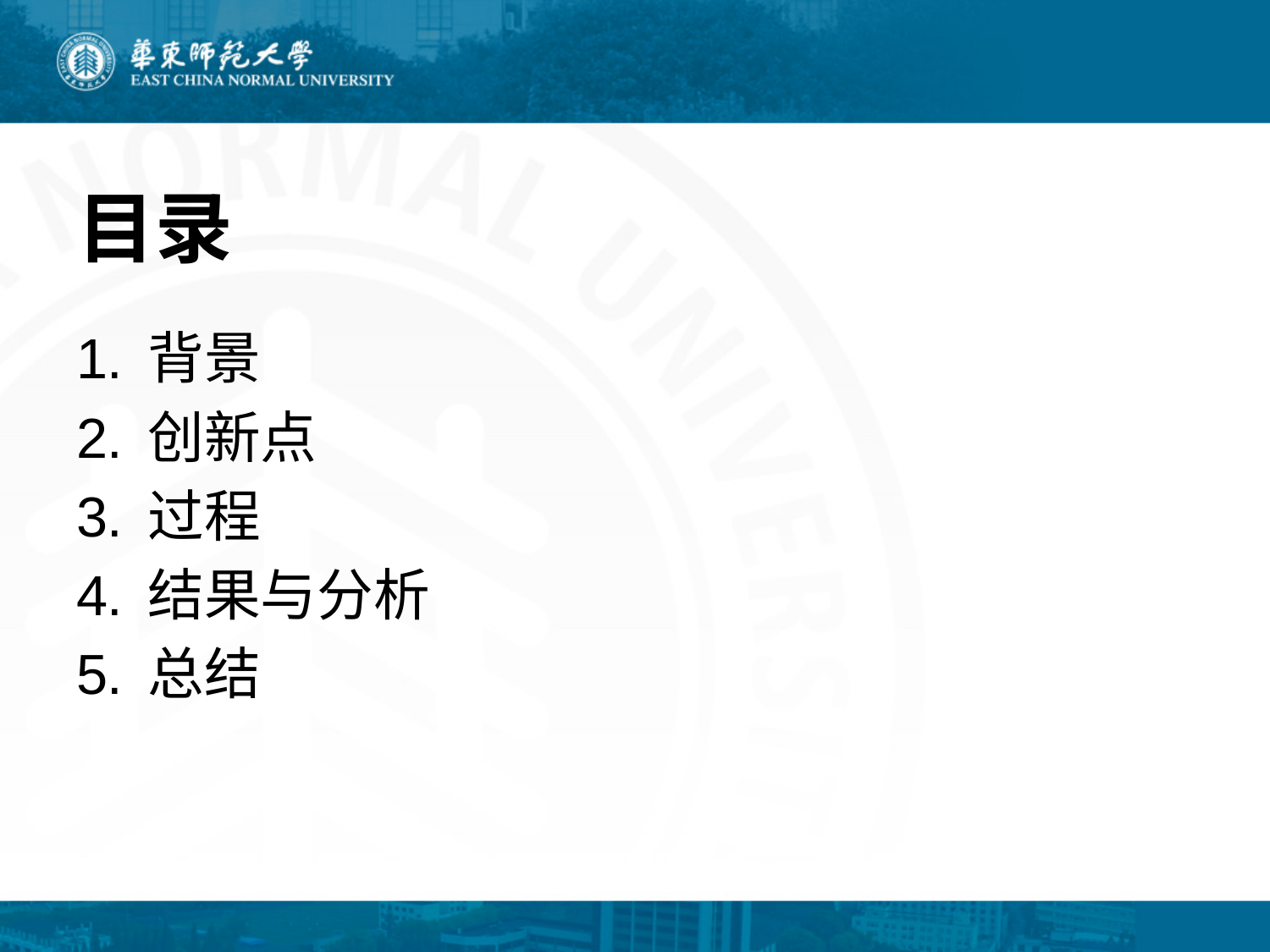

# 目录
背景
创新点
过程
结果与分析
总结